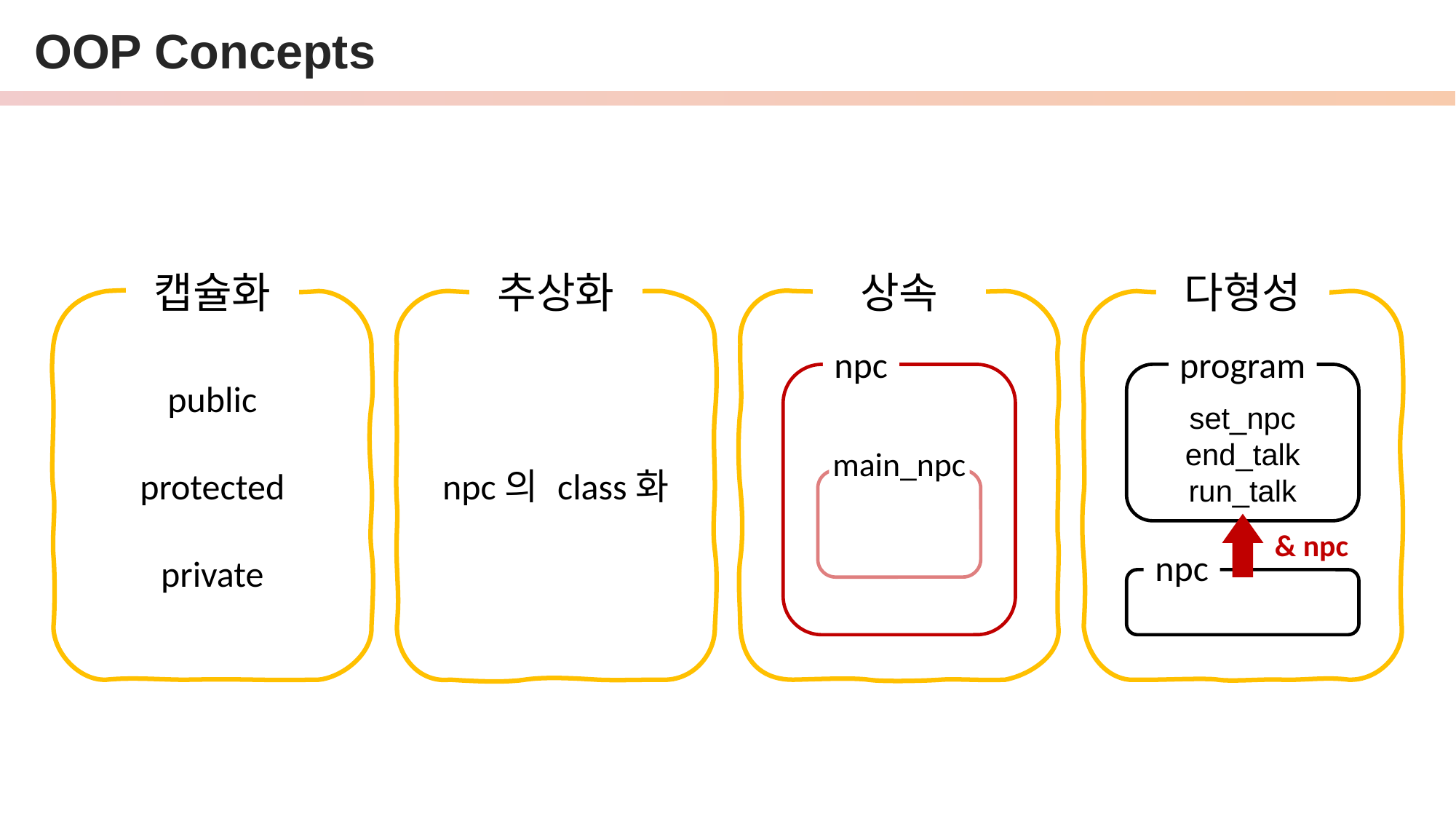

# OOP Concepts
캡슐화
추상화
상속
다형성

public

protected

private
npc의 class화

npc
program

set_npc end_talk run_talk
main_npc

& npc
npc